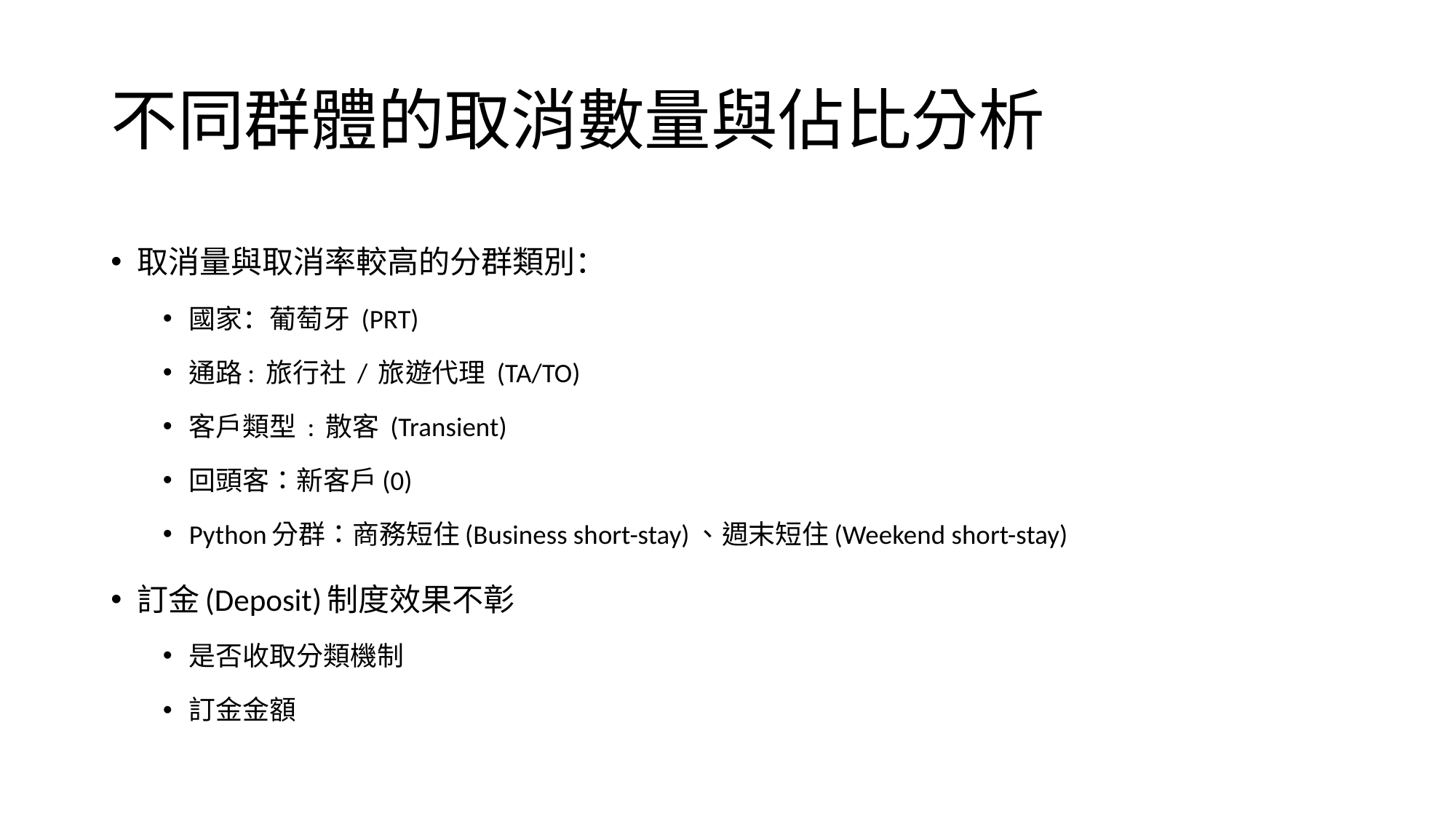

# 不同群體的取消數量與佔比分析
取消量與取消率較高的分群類別：
國家：葡萄牙 (PRT)
通路: 旅行社 / 旅遊代理 (TA/TO)
客戶類型 : 散客 (Transient)
回頭客：新客戶(0)
Python分群：商務短住(Business short-stay)、週末短住(Weekend short-stay)
訂金(Deposit)制度效果不彰
是否收取分類機制
訂金金額